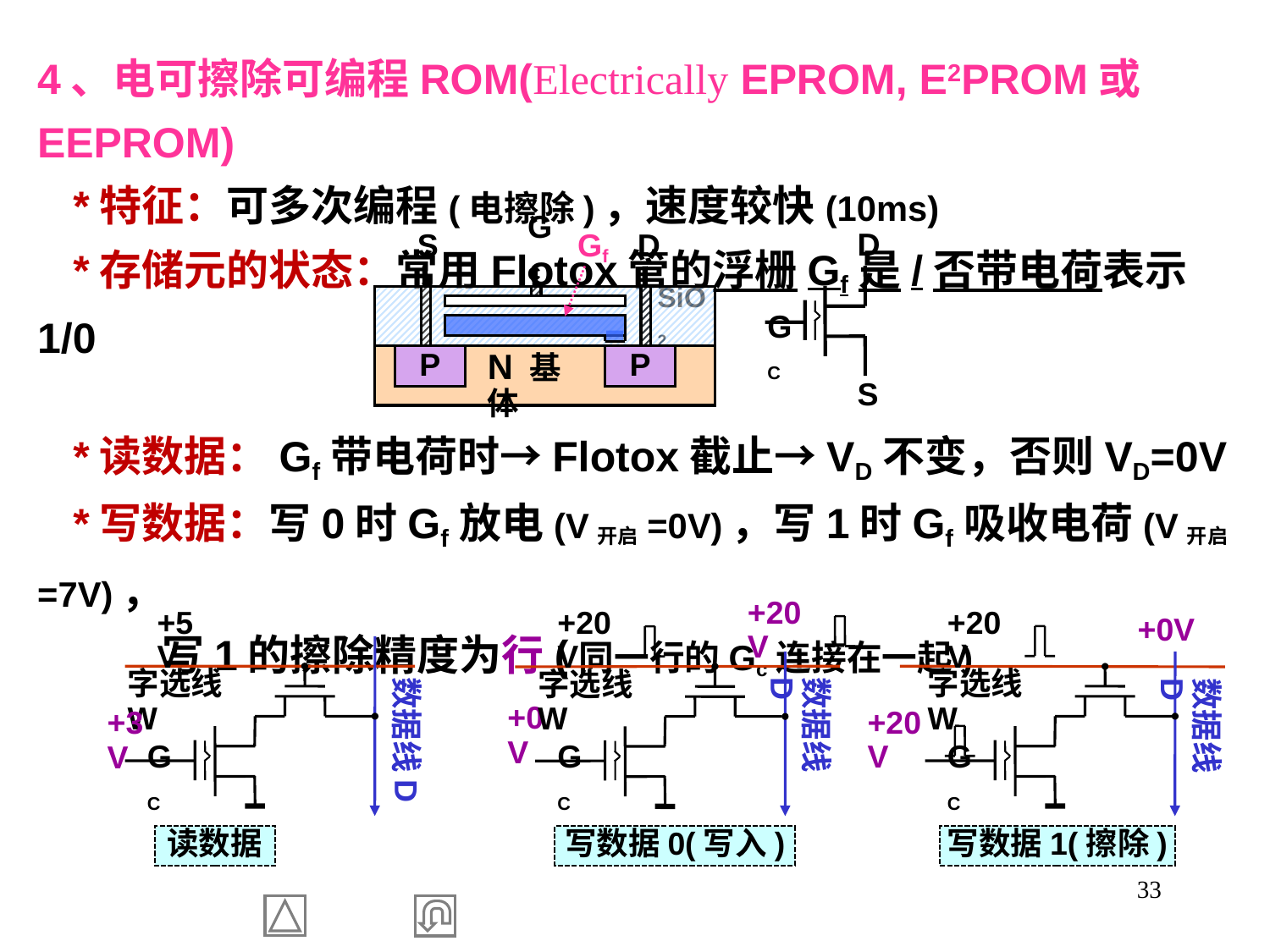

4、电可擦除可编程ROM(Electrically EPROM, E2PROM或EEPROM)
   *特征：可多次编程(电擦除)，速度较快(10ms)
   *存储元的状态：常用Flotox管的浮栅Gf是/否带电荷表示1/0
D
S
GC
Gf
D

SiO2

GC

P
P
N 基体
S
   *读数据：Gf带电荷时→Flotox截止→VD不变，否则VD=0V
   *写数据：写0时Gf放电(V开启=0V)，写1时Gf吸收电荷(V开启=7V)，
            写1的擦除精度为行(同一行的Gc连接在一起)
+0V
+20V

字选线W
数据线D

+20V

GC

写数据1(擦除)
+20V

+20V

字选线W
数据线D

+0V

GC

写数据0(写入)
+5V

字选线W
数据线D

+3V

GC

读数据
33